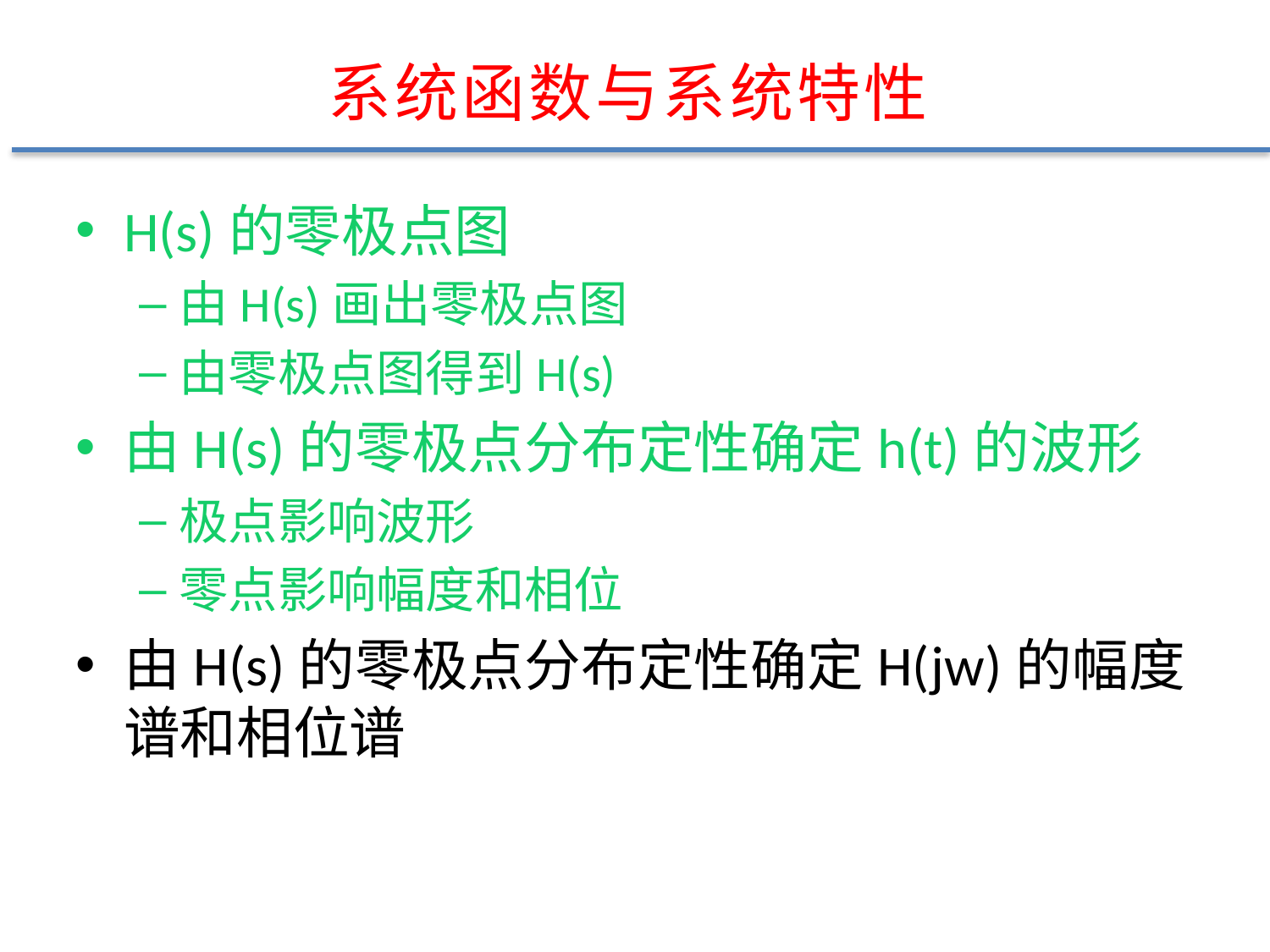

系统函数与系统特性
H(s)的零极点图
由H(s)画出零极点图
由零极点图得到H(s)
由H(s)的零极点分布定性确定h(t)的波形
极点影响波形
零点影响幅度和相位
由H(s)的零极点分布定性确定H(jw)的幅度谱和相位谱